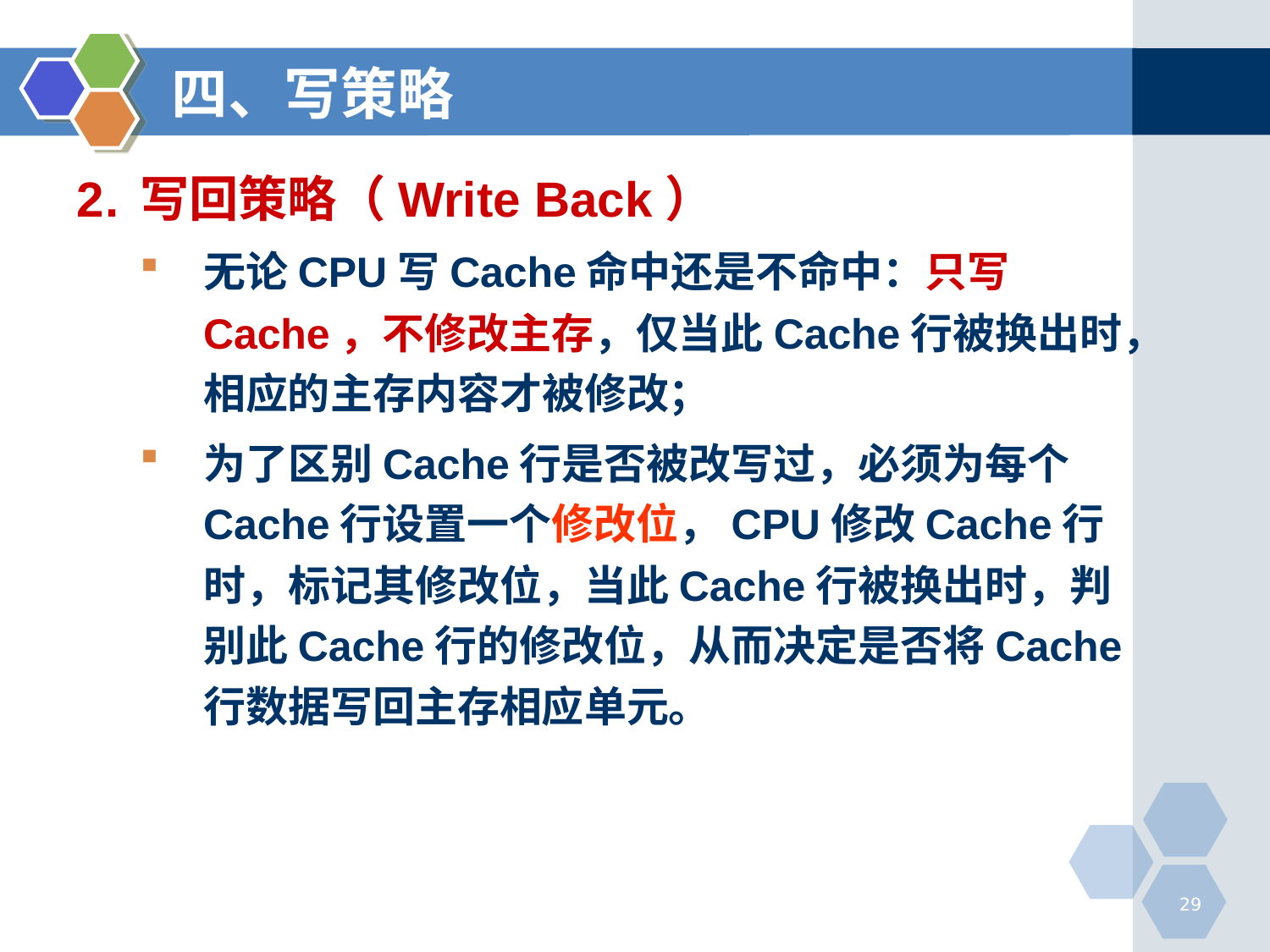

# 四、写策略
写回策略（Write Back）
无论CPU写Cache命中还是不命中：只写Cache，不修改主存，仅当此Cache行被换出时，相应的主存内容才被修改；
为了区别Cache行是否被改写过，必须为每个Cache行设置一个修改位，CPU修改Cache行时，标记其修改位，当此Cache行被换出时，判别此Cache行的修改位，从而决定是否将Cache行数据写回主存相应单元。
29